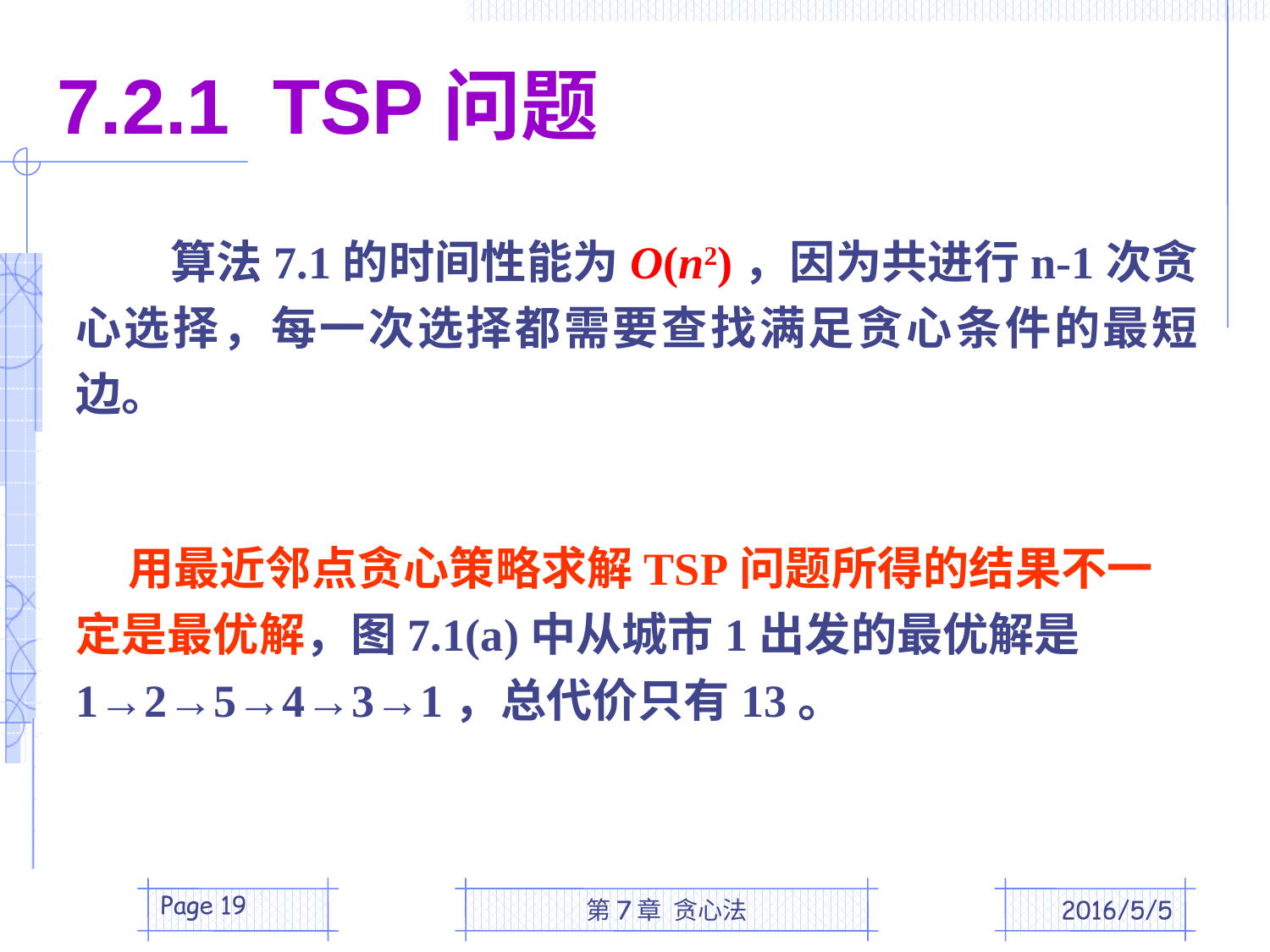

7.2.1  TSP问题
        算法7.1的时间性能为O(n2)，因为共进行n-1次贪心选择，每一次选择都需要查找满足贪心条件的最短边。

    用最近邻点贪心策略求解TSP问题所得的结果不一定是最优解，图7.1(a)中从城市1出发的最优解是1→2→5→4→3→1，总代价只有13。

Page 19
第7章  贪心法
2016/5/5